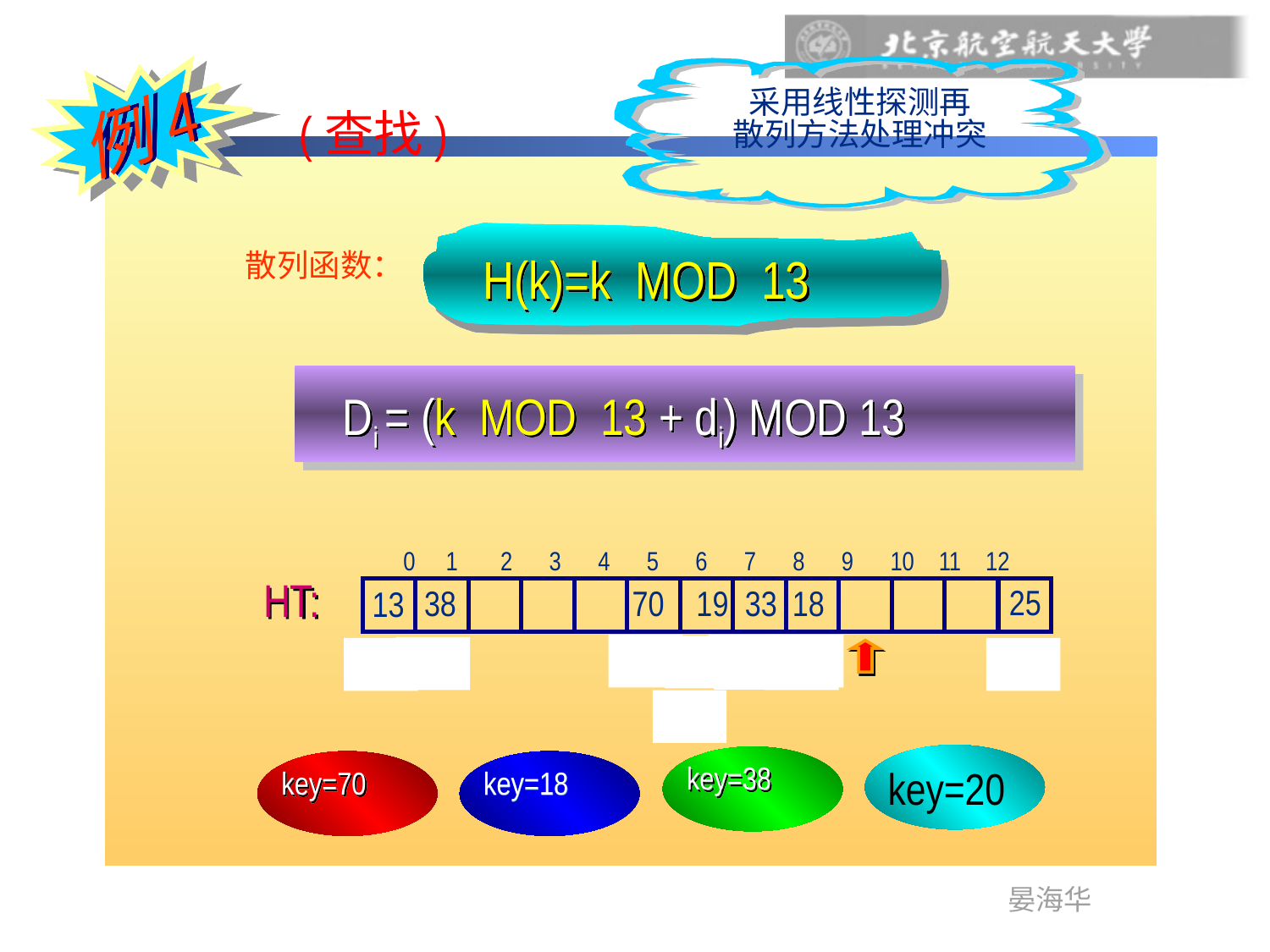

采用线性探测再
散列方法处理冲突

例4
(查找)

H(k)=k  MOD  13
散列函数：

 Di = (k  MOD  13 + di) MOD 13
0     1       2      3      4      5      6      7      8      9      10    11    12
HT:
25
38
70    19  33
18
13

key=18

key=20

key=38

key=70